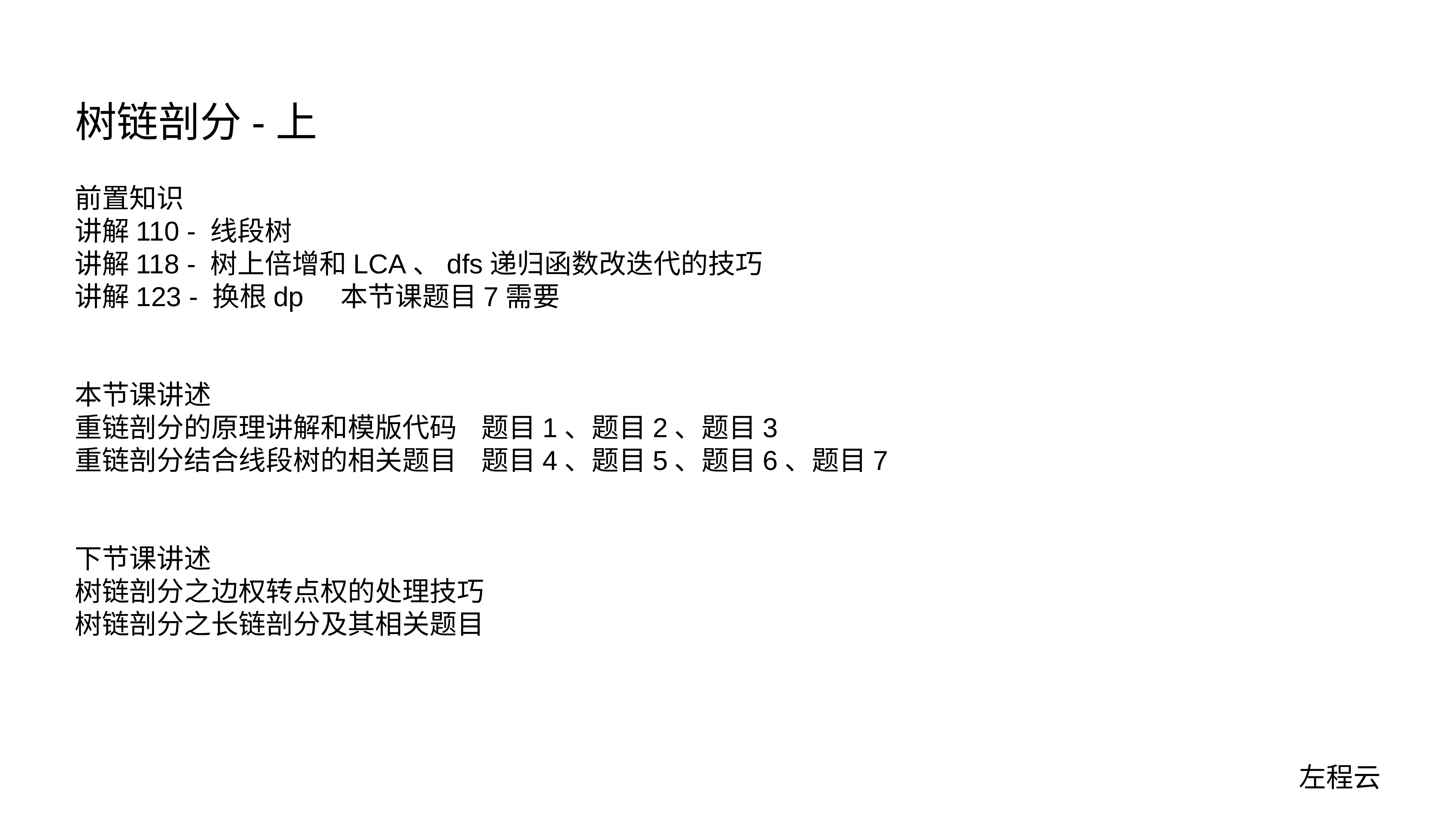

# 树链剖分-上
前置知识
讲解110 - 线段树
讲解118 - 树上倍增和LCA、dfs递归函数改迭代的技巧
讲解123 - 换根dp    本节课题目7需要

本节课讲述
重链剖分的原理讲解和模版代码    题目1、题目2、题目3
重链剖分结合线段树的相关题目    题目4、题目5、题目6、题目7

下节课讲述
树链剖分之边权转点权的处理技巧
树链剖分之长链剖分及其相关题目
左程云